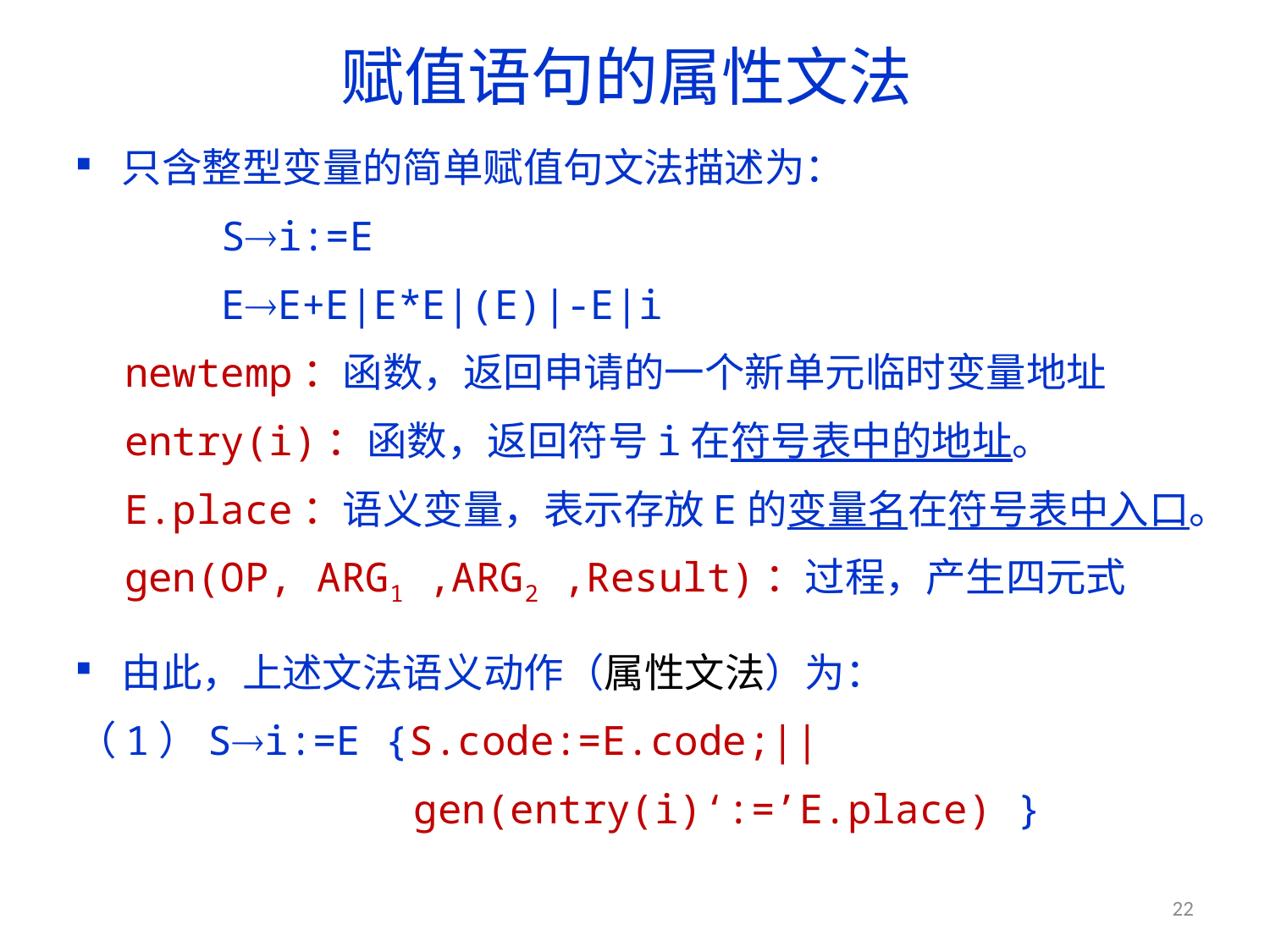

# 赋值语句的属性文法
只含整型变量的简单赋值句文法描述为：
      S→i:=E
      E→E+E|E*E|(E)|-E|i
  newtemp：函数，返回申请的一个新单元临时变量地址
  entry(i)：函数，返回符号i在符号表中的地址。
  E.place：语义变量，表示存放E的变量名在符号表中入口。
  gen(OP, ARG1 ,ARG2 ,Result)：过程，产生四元式
由此，上述文法语义动作（属性文法）为：
（1）S→i:=E {S.code:=E.code;||
              gen(entry(i)‘:=’E.place) }

22